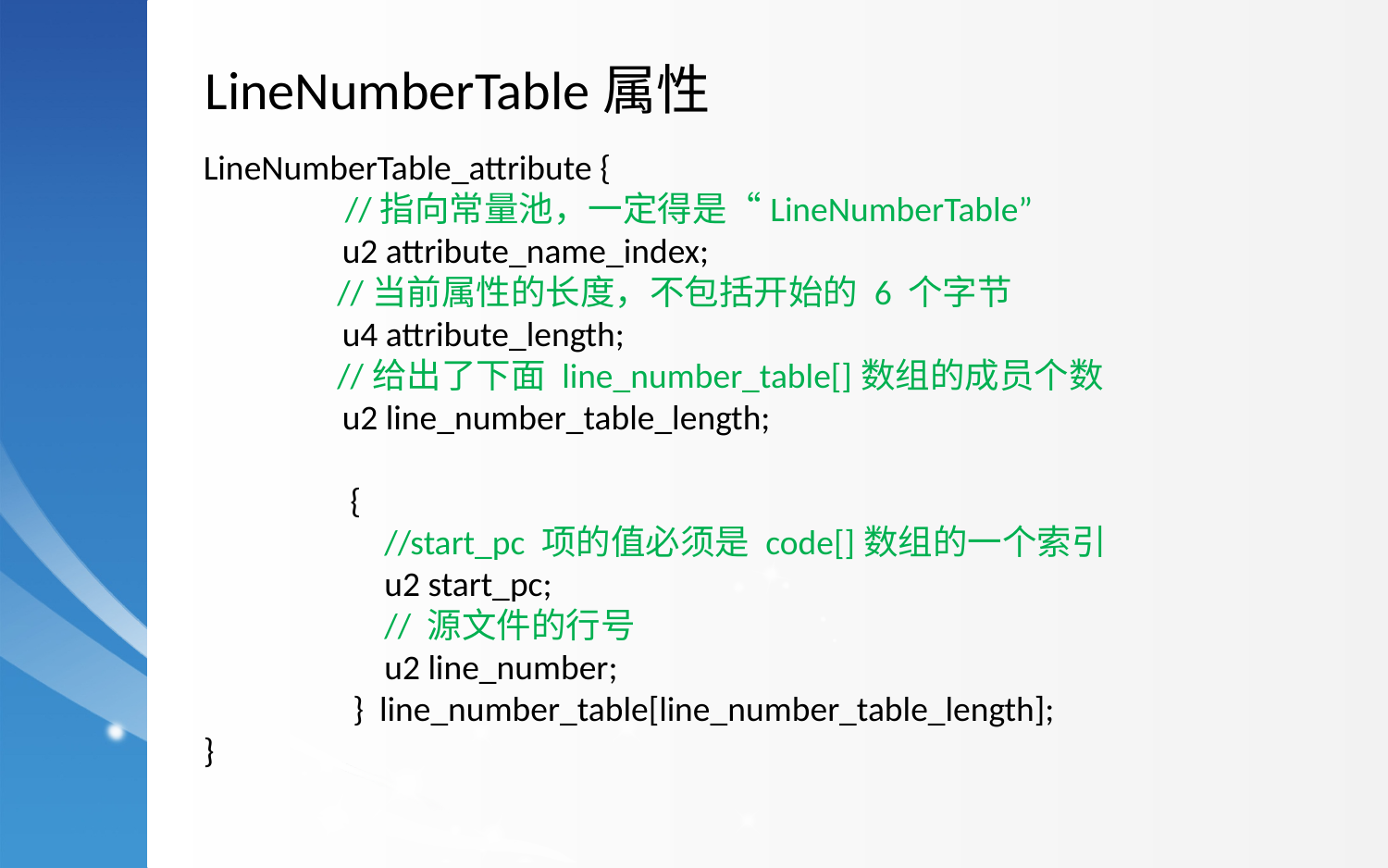

LineNumberTable属性
LineNumberTable_attribute {
                  //指向常量池，一定得是“LineNumberTable”
	u2 attribute_name_index;
                 //当前属性的长度，不包括开始的 6 个字节
	u4 attribute_length;
                 //给出了下面 line_number_table[]数组的成员个数
	u2 line_number_table_length;

	 {
                       //start_pc 项的值必须是 code[]数组的一个索引
                       u2 start_pc;
                       // 源文件的行号
                       u2 line_number;
                   }  line_number_table[line_number_table_length];
}